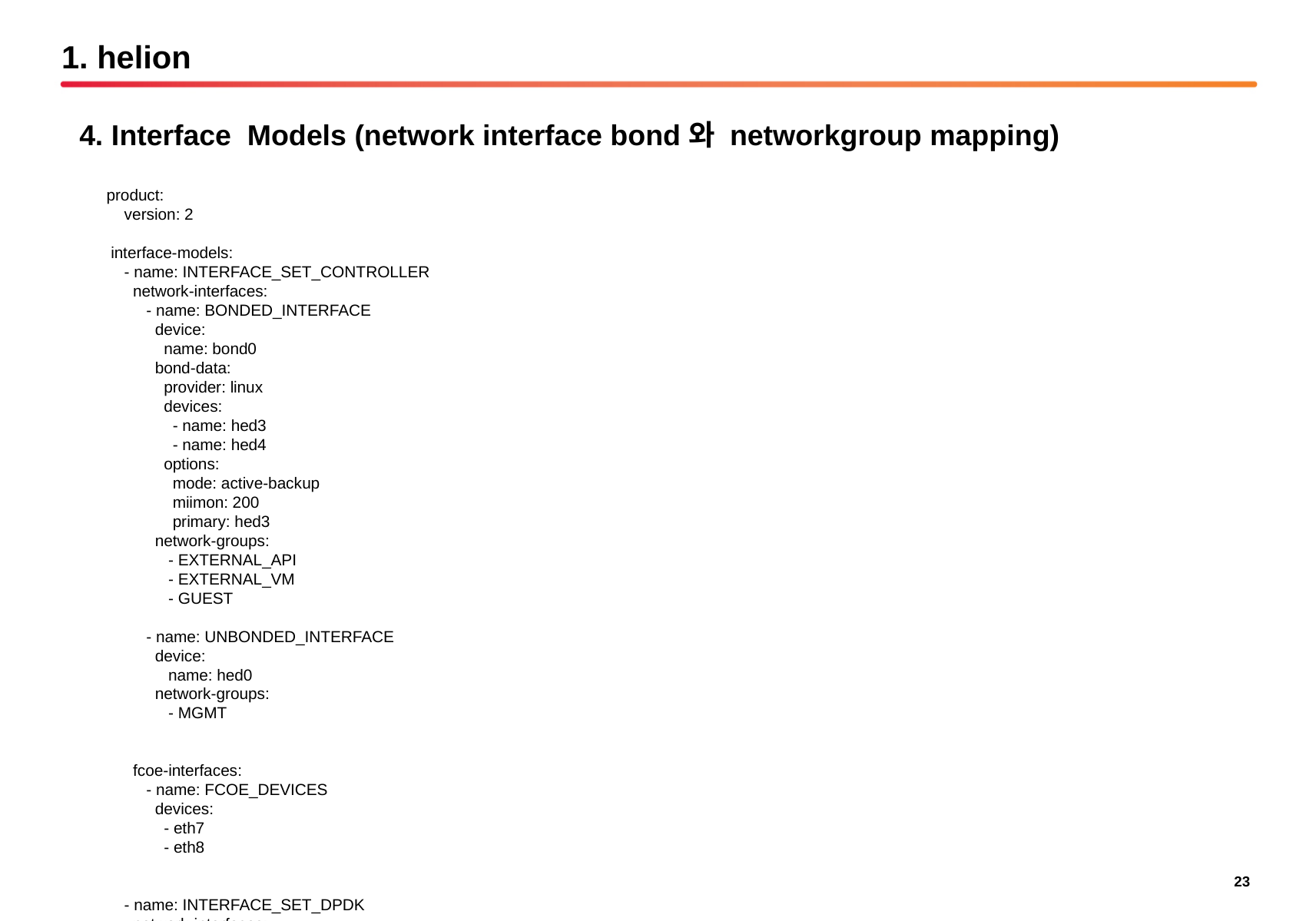

# 1. helion
4. Interface  Models (network interface bond와 networkgroup mapping)
 product:
     version: 2

  interface-models:
     - name: INTERFACE_SET_CONTROLLER
       network-interfaces:
          - name: BONDED_INTERFACE
            device:
              name: bond0
            bond-data:
              provider: linux
              devices:
                - name: hed3
                - name: hed4
              options:
                mode: active-backup
                miimon: 200
                primary: hed3
            network-groups:
               - EXTERNAL_API
               - EXTERNAL_VM
               - GUEST

          - name: UNBONDED_INTERFACE
            device:
               name: hed0
            network-groups:
               - MGMT

       fcoe-interfaces:
          - name: FCOE_DEVICES
            devices:
              - eth7
              - eth8

     - name: INTERFACE_SET_DPDK
       network-interfaces:
          - name: BONDED_DPDK_INTERFACE
            device:
              name: bond0
            bond-data:
              provider: openvswitch
              devices:
                - name: dpdk0
                - name: dpdk1
              options:
                mode: active-backup
            network-groups:
               - GUEST
          - name: UNBONDED_DPDK_INTERFACE
            device:
               name: dpdk2
            network-groups:
               - PHYSNET2
       dpdk-devices:
         - devices:
             - name: dpdk0
             - name: dpdk1
             - name: dpdk2
               driver: igb_uio
           components:
             - openvswitch
           eal-options:
             - name: socket-mem
               value: 1024,0
             - name: n
               value: 2
           component-options:
             - name: n-dpdk-rxqs
               value: 64